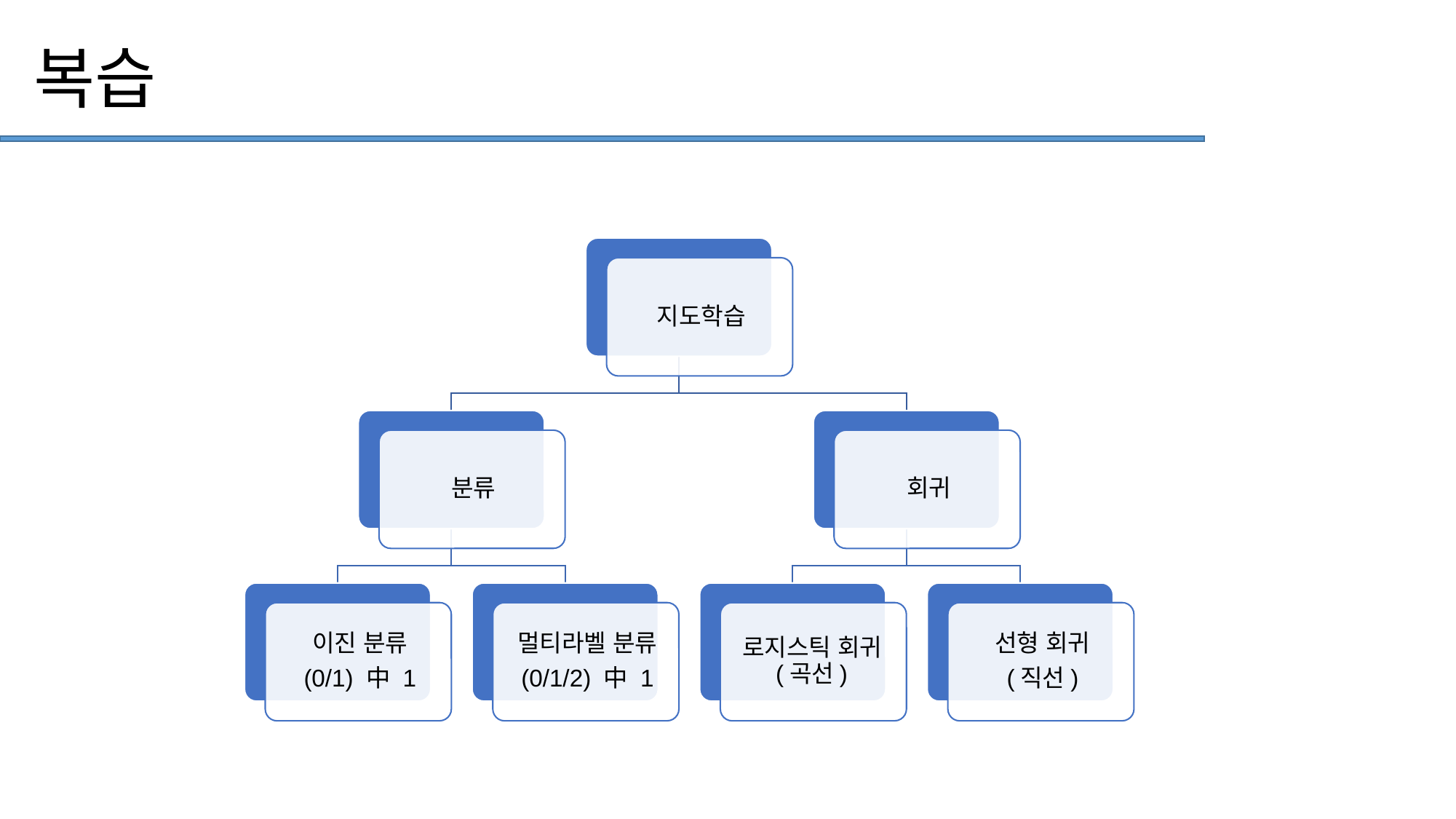

# 복습

지도학습
분류
이진 분류
(0/1) 中 1
멀티라벨 분류
(0/1/2) 中 1
회귀
로지스틱 회귀(곡선)
선형 회귀
(직선)